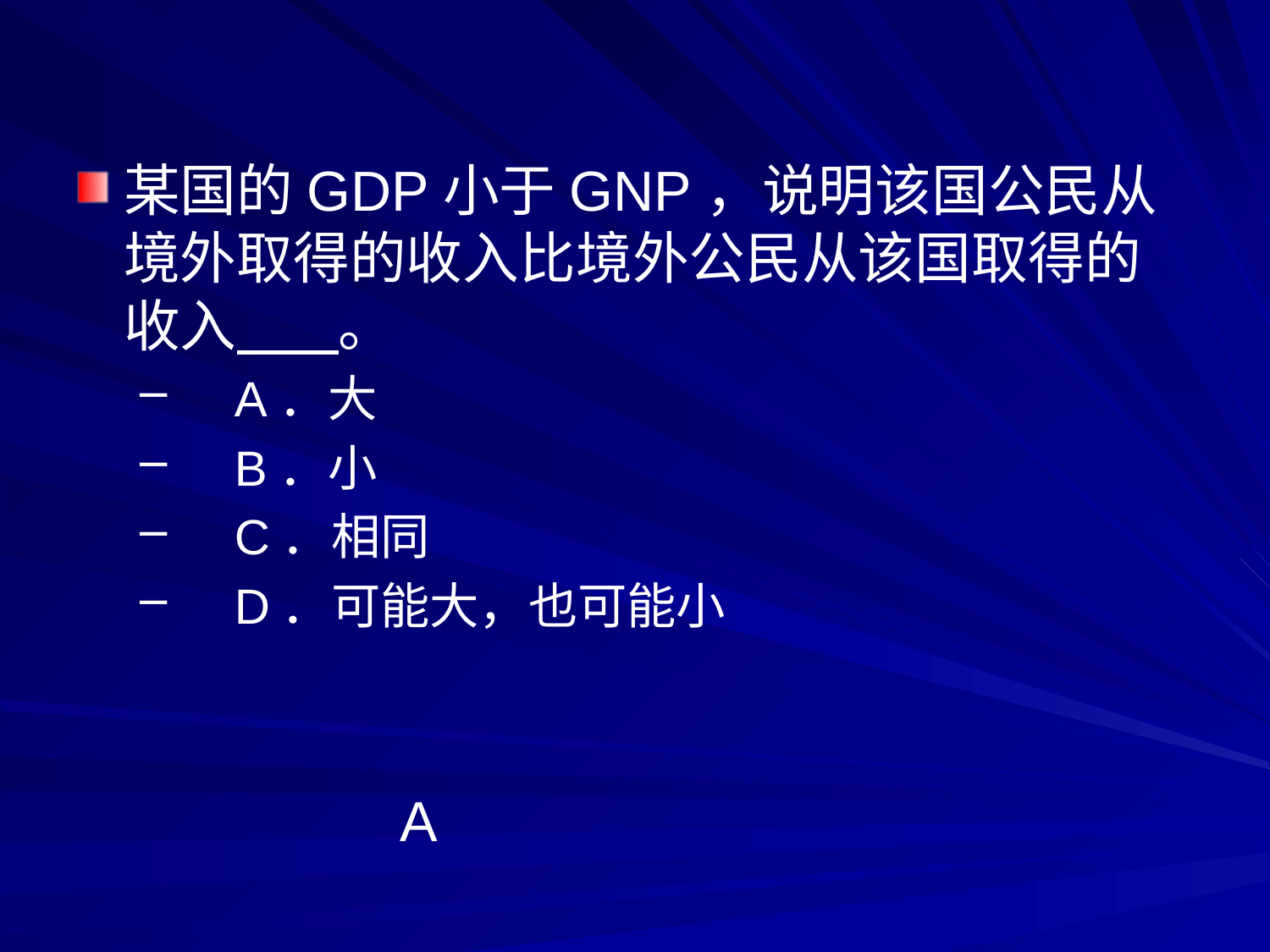

某国的GDP小于GNP，说明该国公民从境外取得的收入比境外公民从该国取得的收入        。
    A．大
    B．小
    C．相同
    D．可能大，也可能小
A